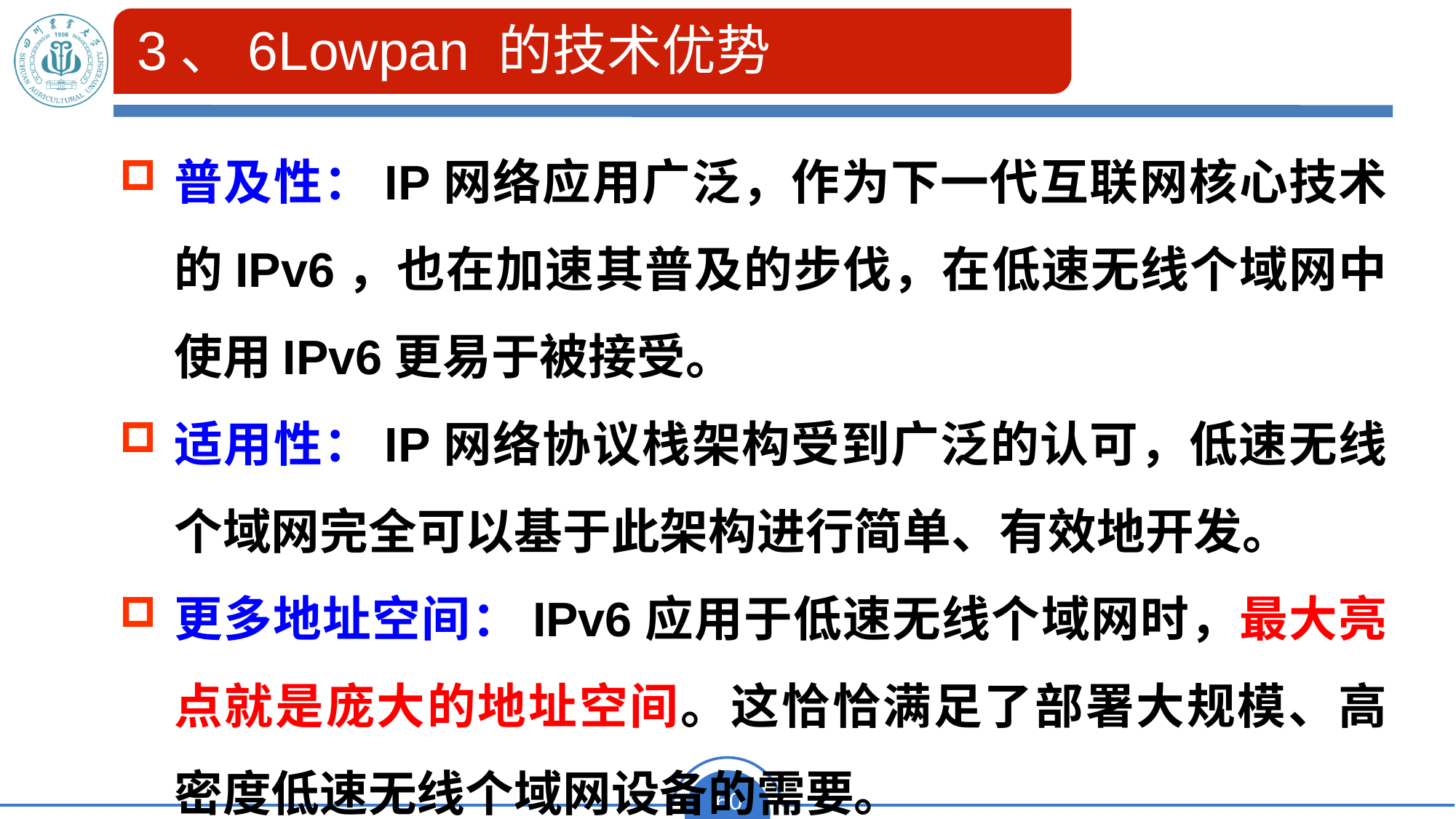

# 3、6Lowpan 的技术优势
普及性：IP网络应用广泛，作为下一代互联网核心技术的IPv6，也在加速其普及的步伐，在低速无线个域网中使用IPv6更易于被接受。
适用性：IP网络协议栈架构受到广泛的认可，低速无线个域网完全可以基于此架构进行简单、有效地开发。
更多地址空间：IPv6应用于低速无线个域网时，最大亮点就是庞大的地址空间。这恰恰满足了部署大规模、高密度低速无线个域网设备的需要。